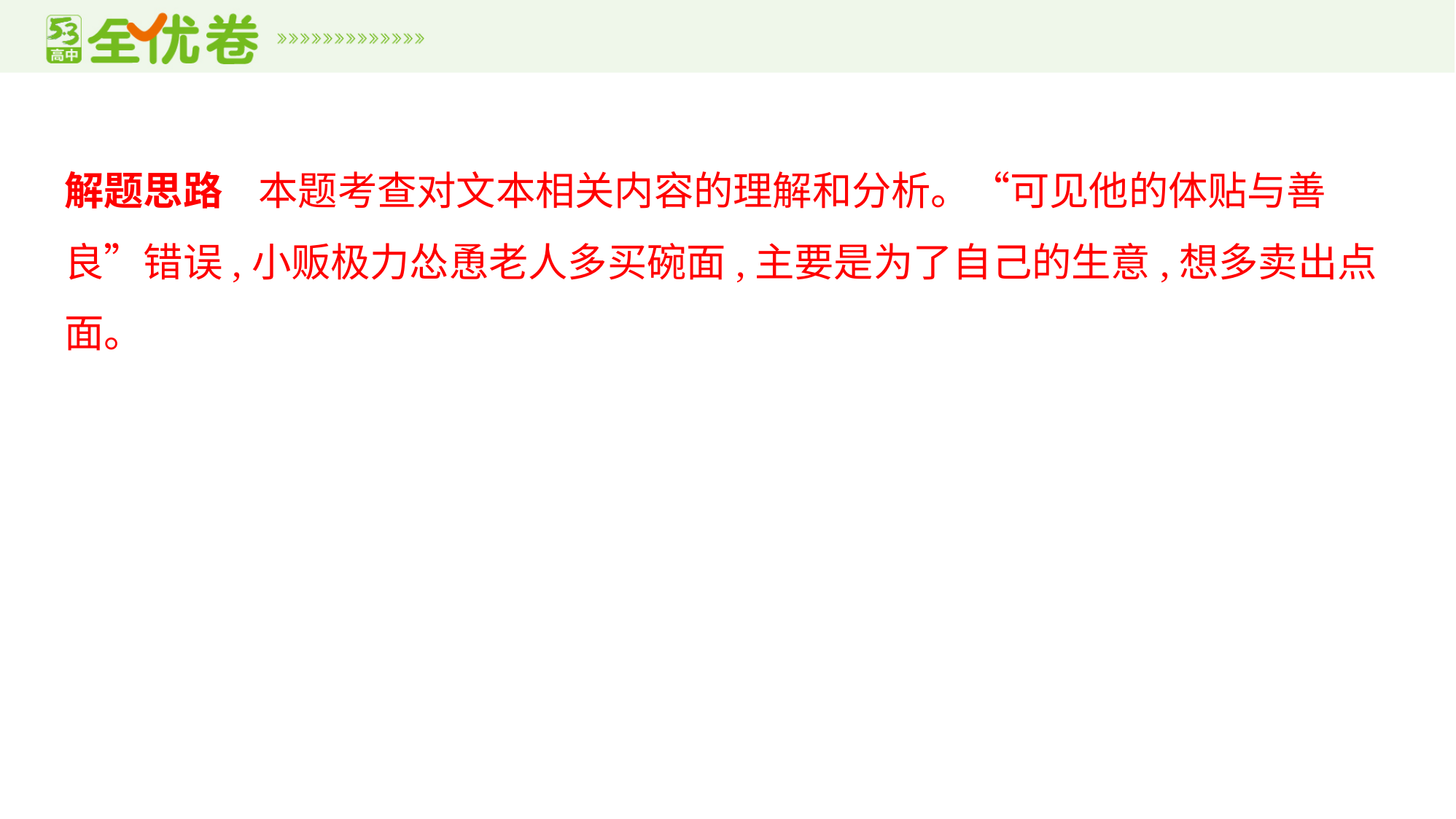

解题思路    本题考查对文本相关内容的理解和分析。“可见他的体贴与善
良”错误,小贩极力怂恿老人多买碗面,主要是为了自己的生意,想多卖出点
面。